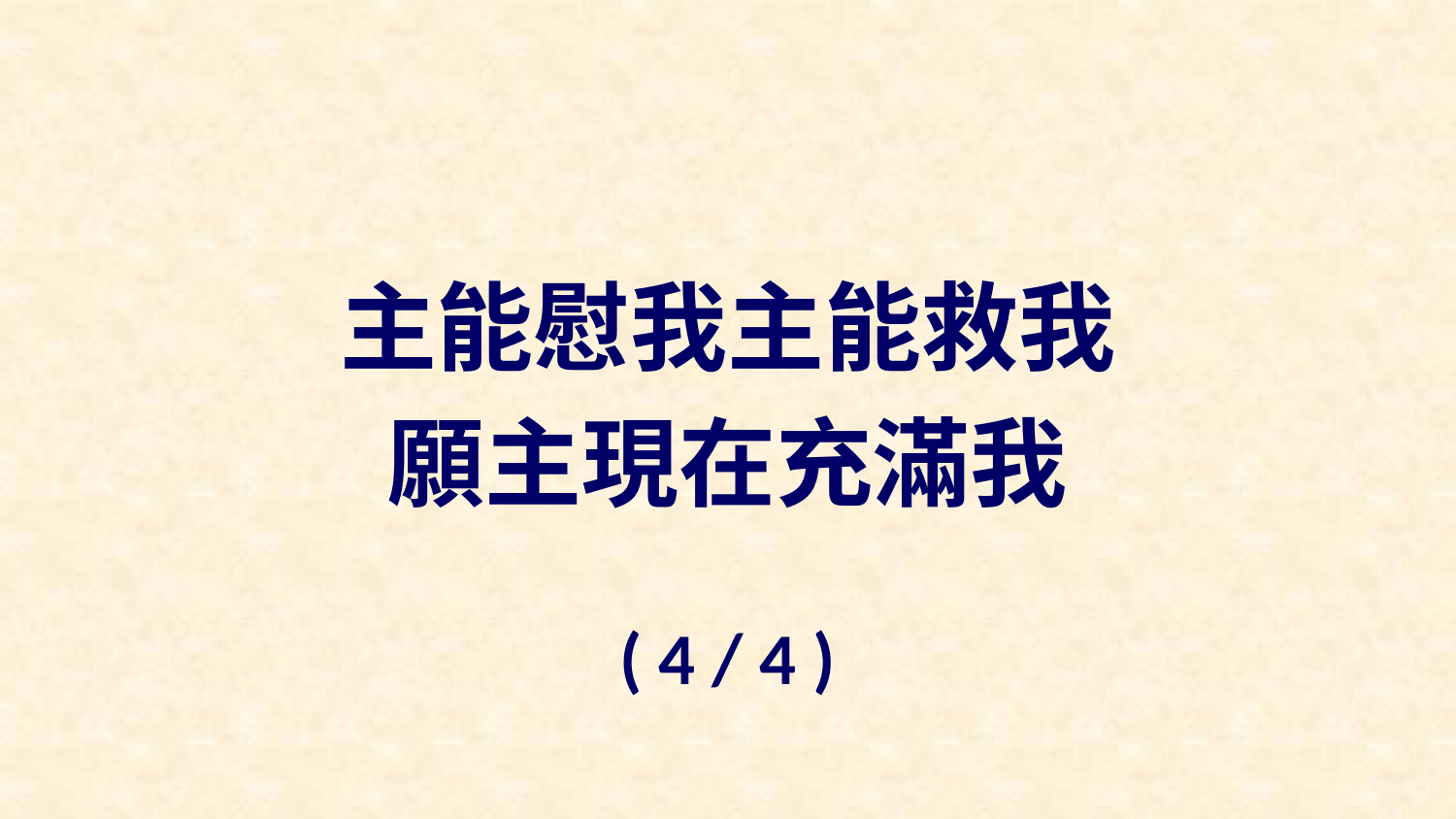

主能慰我主能救我
願主現在充滿我
( 4 / 4 )